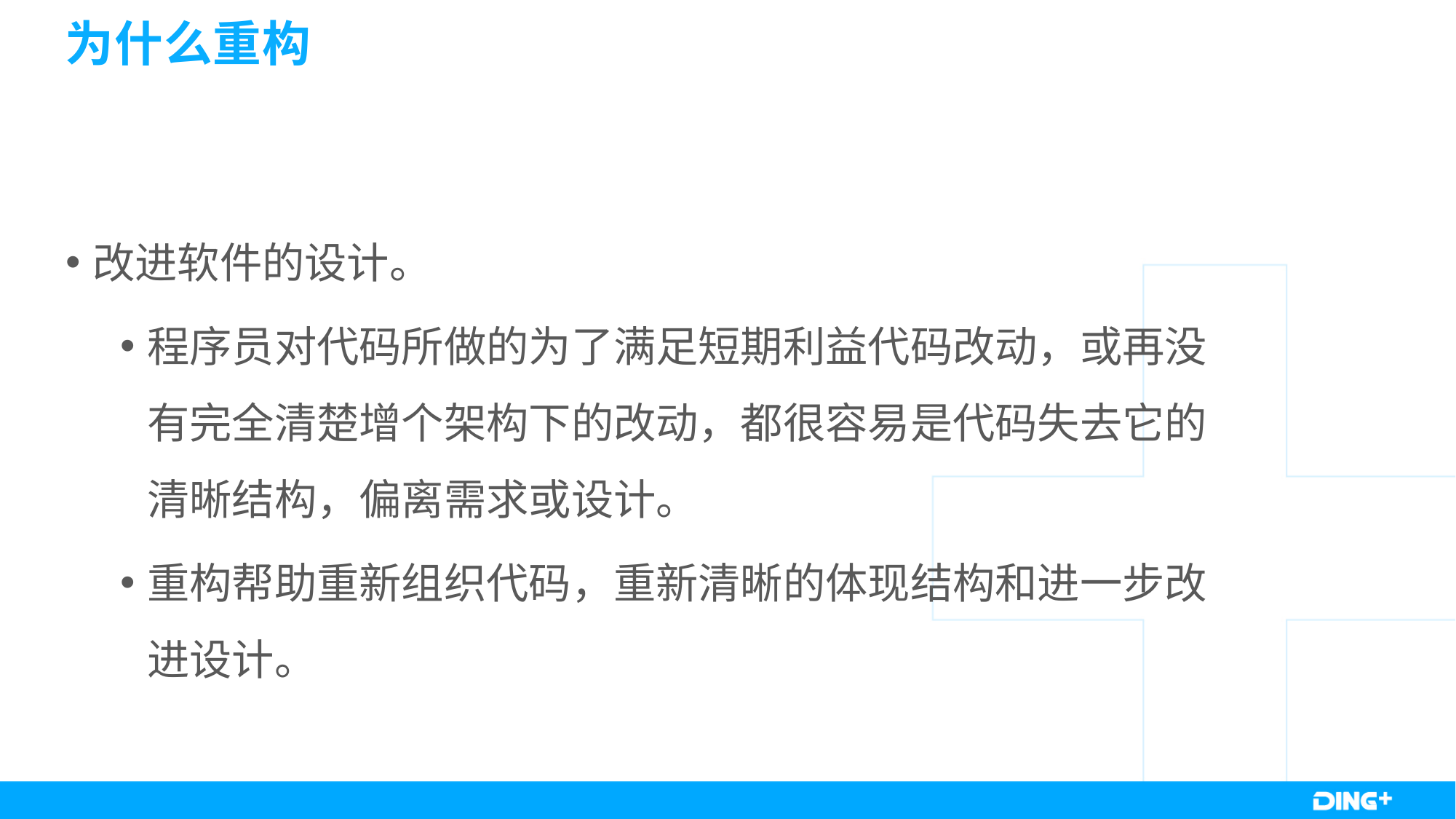

# 为什么重构
改进软件的设计。
程序员对代码所做的为了满足短期利益代码改动，或再没有完全清楚增个架构下的改动，都很容易是代码失去它的清晰结构，偏离需求或设计。
重构帮助重新组织代码，重新清晰的体现结构和进一步改进设计。